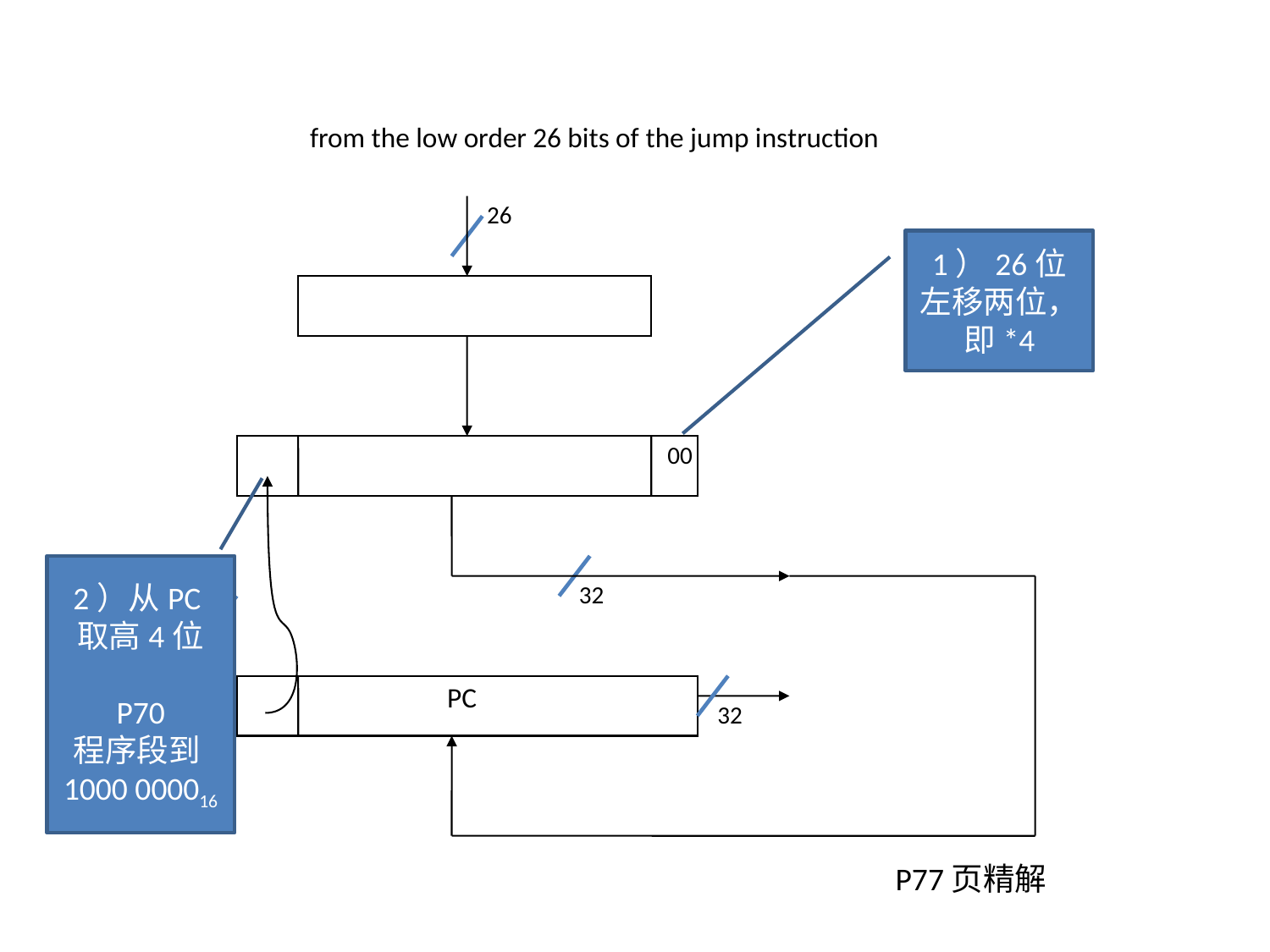

from the low order 26 bits of the jump instruction
26

00

32

4

PC

32

1）26位左移两位，即*4
2）从PC取高4位

P70
程序段到1000 000016
P77页精解